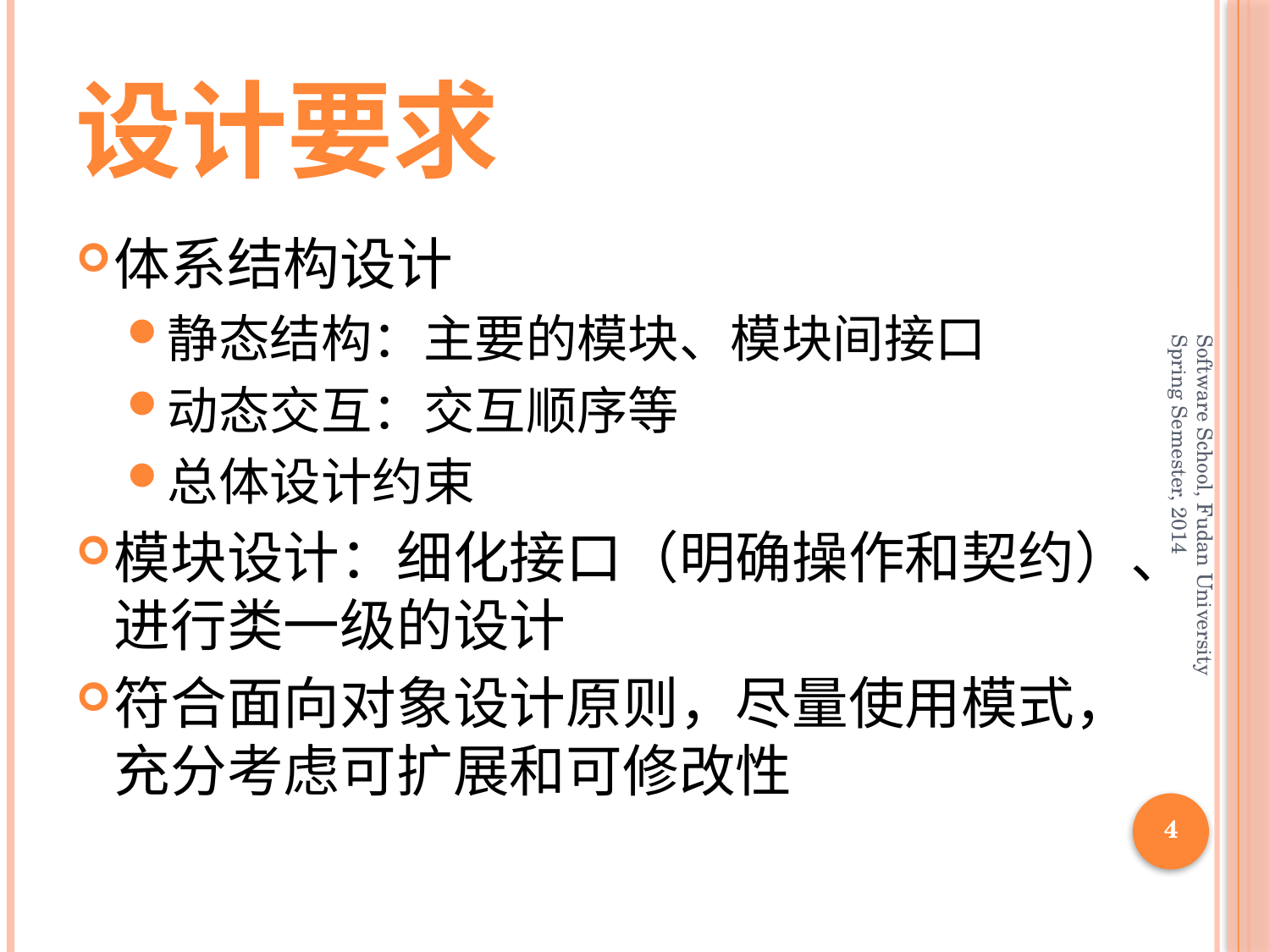

# 设计要求
体系结构设计
静态结构：主要的模块、模块间接口
动态交互：交互顺序等
总体设计约束
模块设计：细化接口（明确操作和契约）、进行类一级的设计
符合面向对象设计原则，尽量使用模式，充分考虑可扩展和可修改性
Software School, Fudan University              Spring Semester, 2014
4